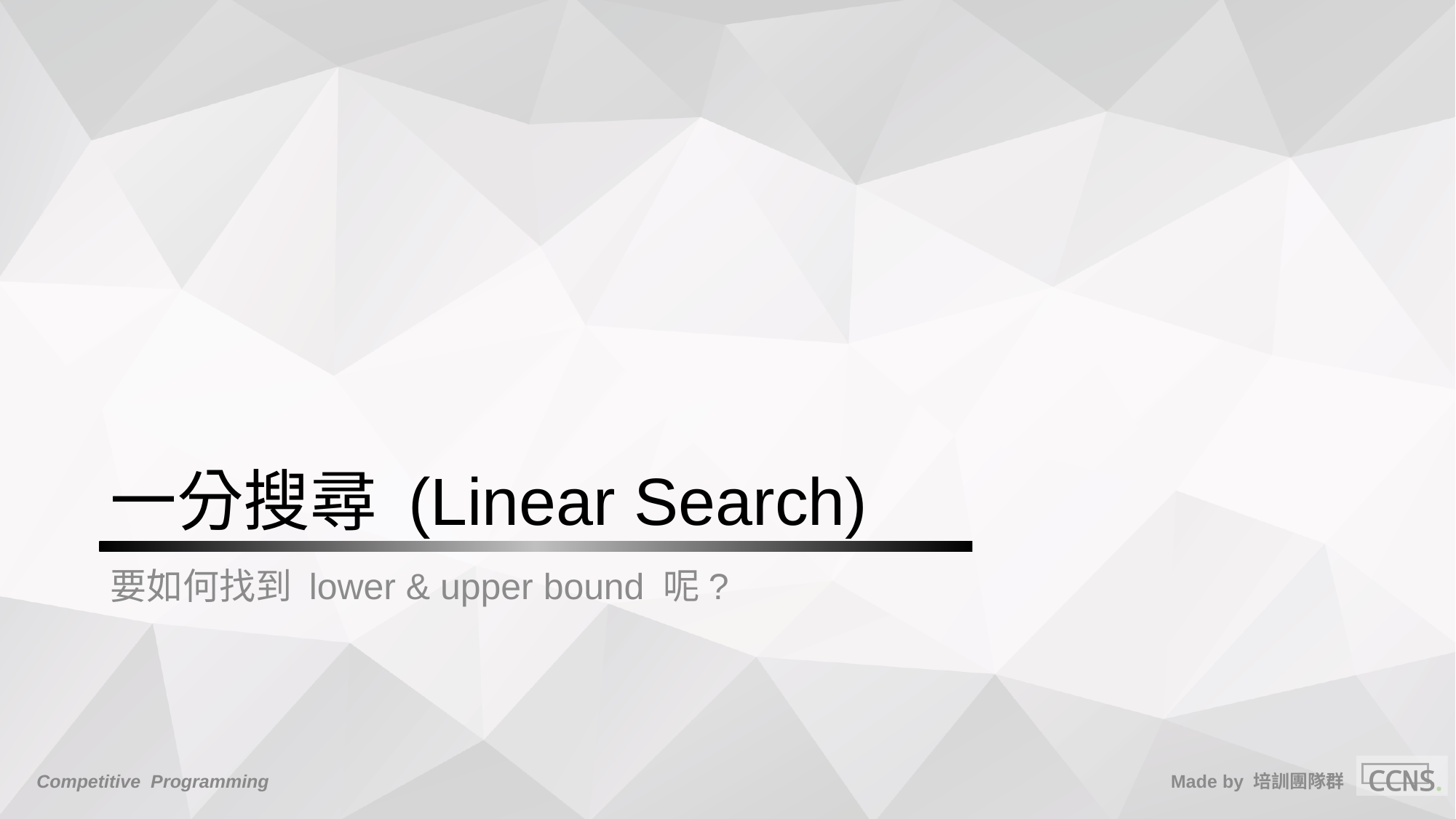

# 一分搜尋 (Linear Search)
要如何找到 lower & upper bound 呢?